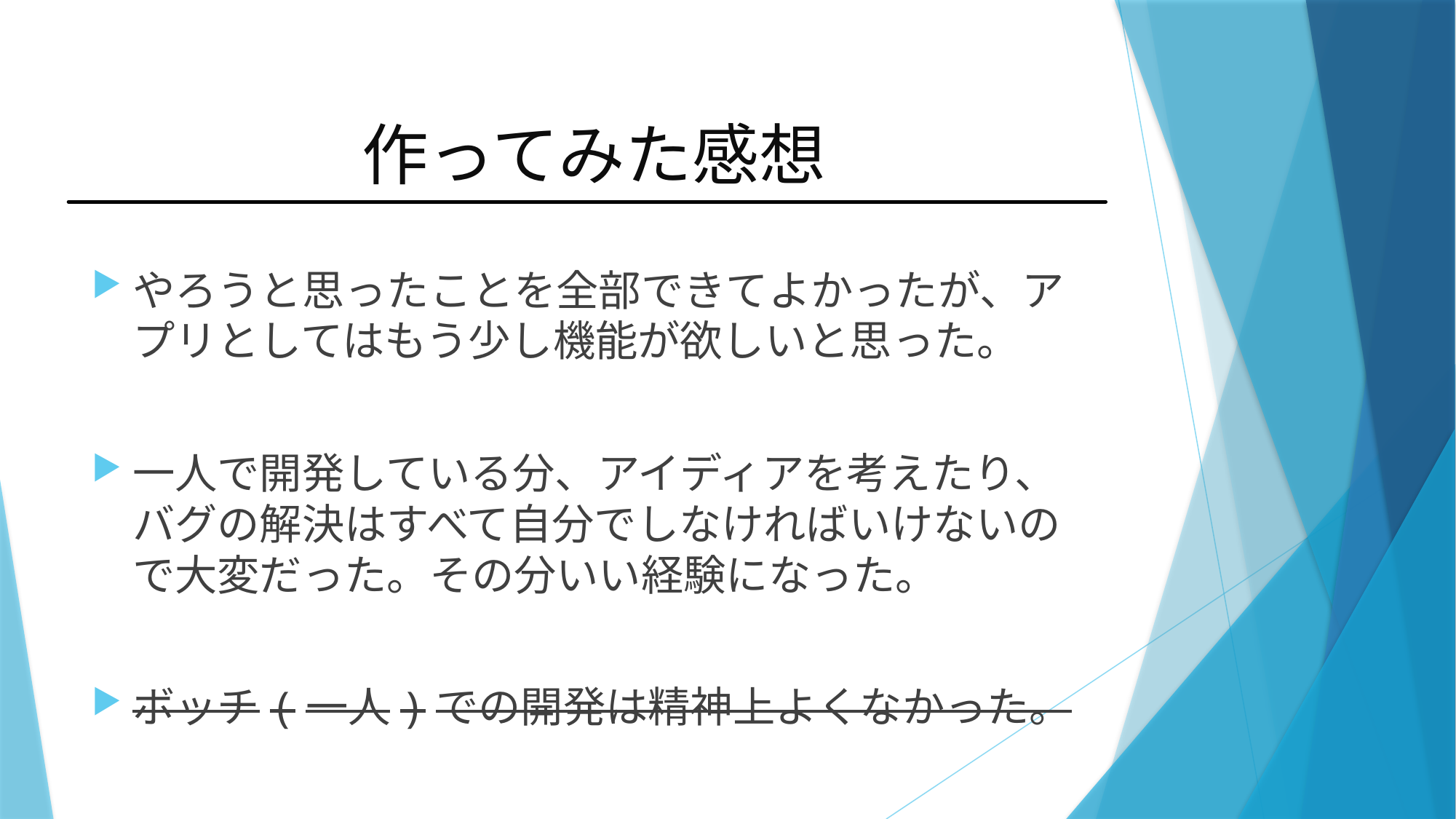

# 作ってみた感想
やろうと思ったことを全部できてよかったが、アプリとしてはもう少し機能が欲しいと思った。

一人で開発している分、アイディアを考えたり、バグの解決はすべて自分でしなければいけないので大変だった。その分いい経験になった。

ボッチ(一人)での開発は精神上よくなかった。